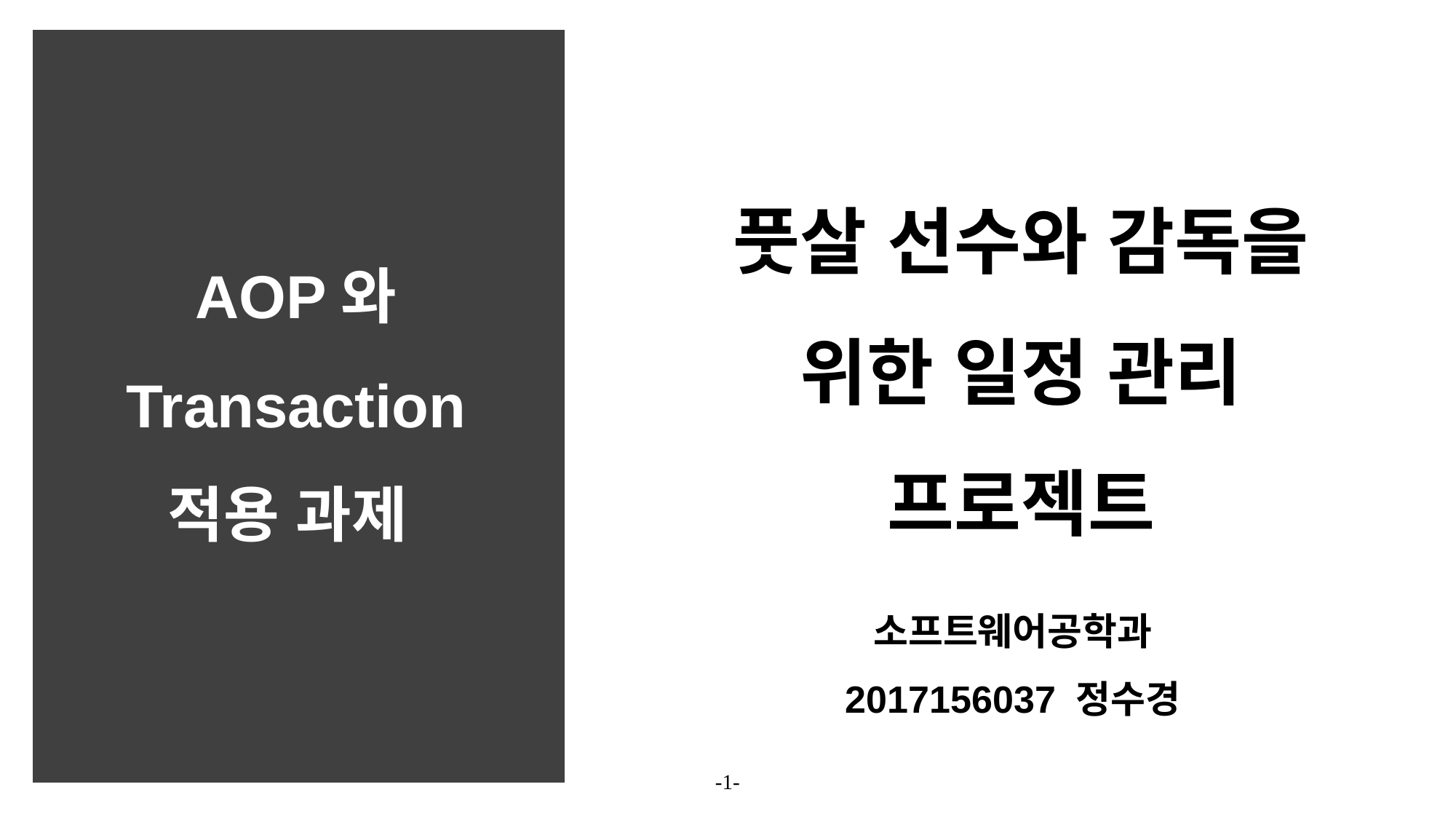

# AOP와 Transaction 적용 과제
풋살 선수와 감독을 위한 일정 관리 프로젝트
소프트웨어공학과 2017156037 정수경
-1-